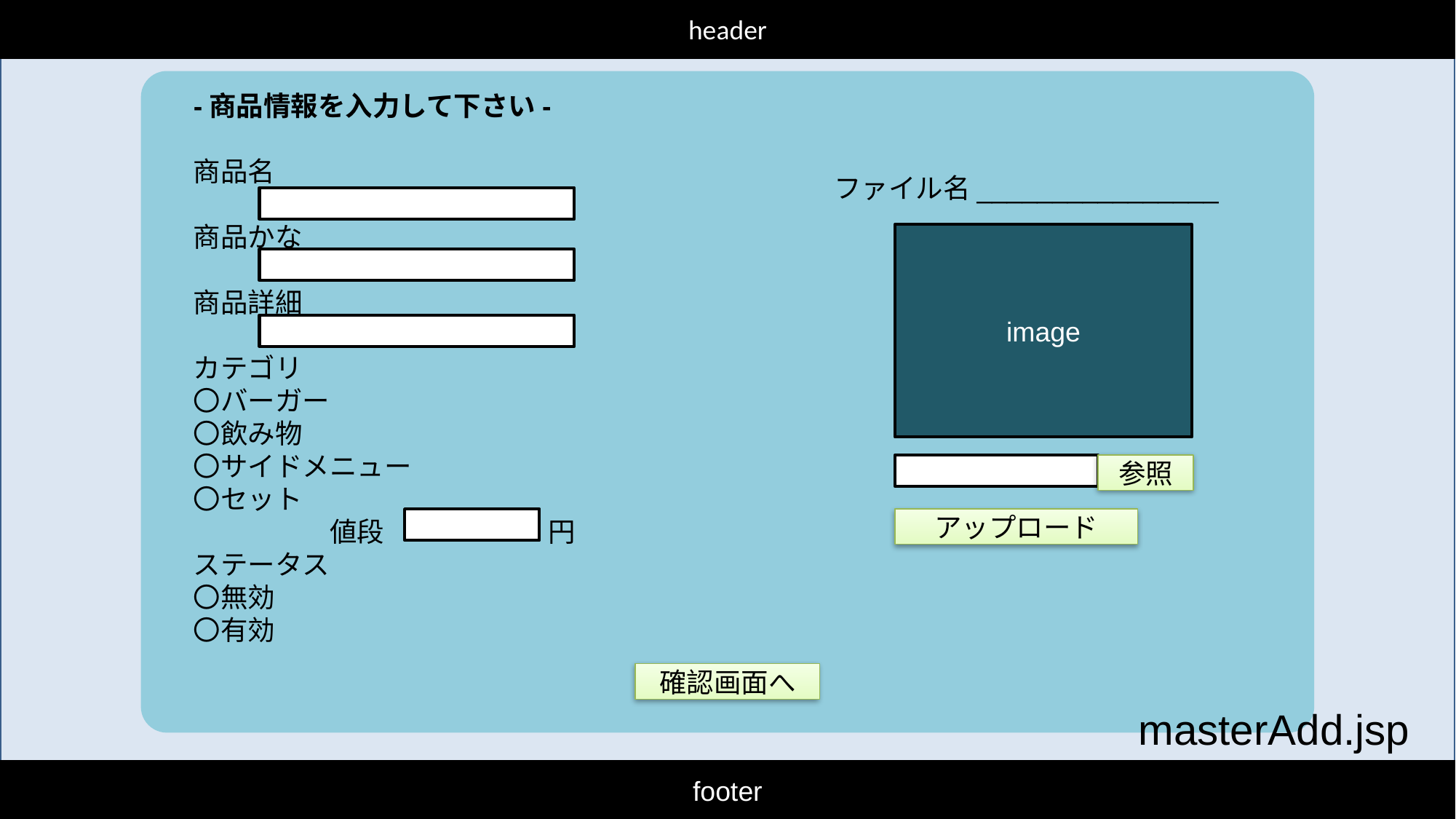

header

-商品情報を入力して下さい-

商品名

商品かな

商品詳細

カテゴリ
〇バーガー
〇飲み物
〇サイドメニュー
〇セット
	　値段		　円
ステータス
〇無効
〇有効

ファイル名________________

image

参照

アップロード
確認画面へ
masterAdd.jsp
footer